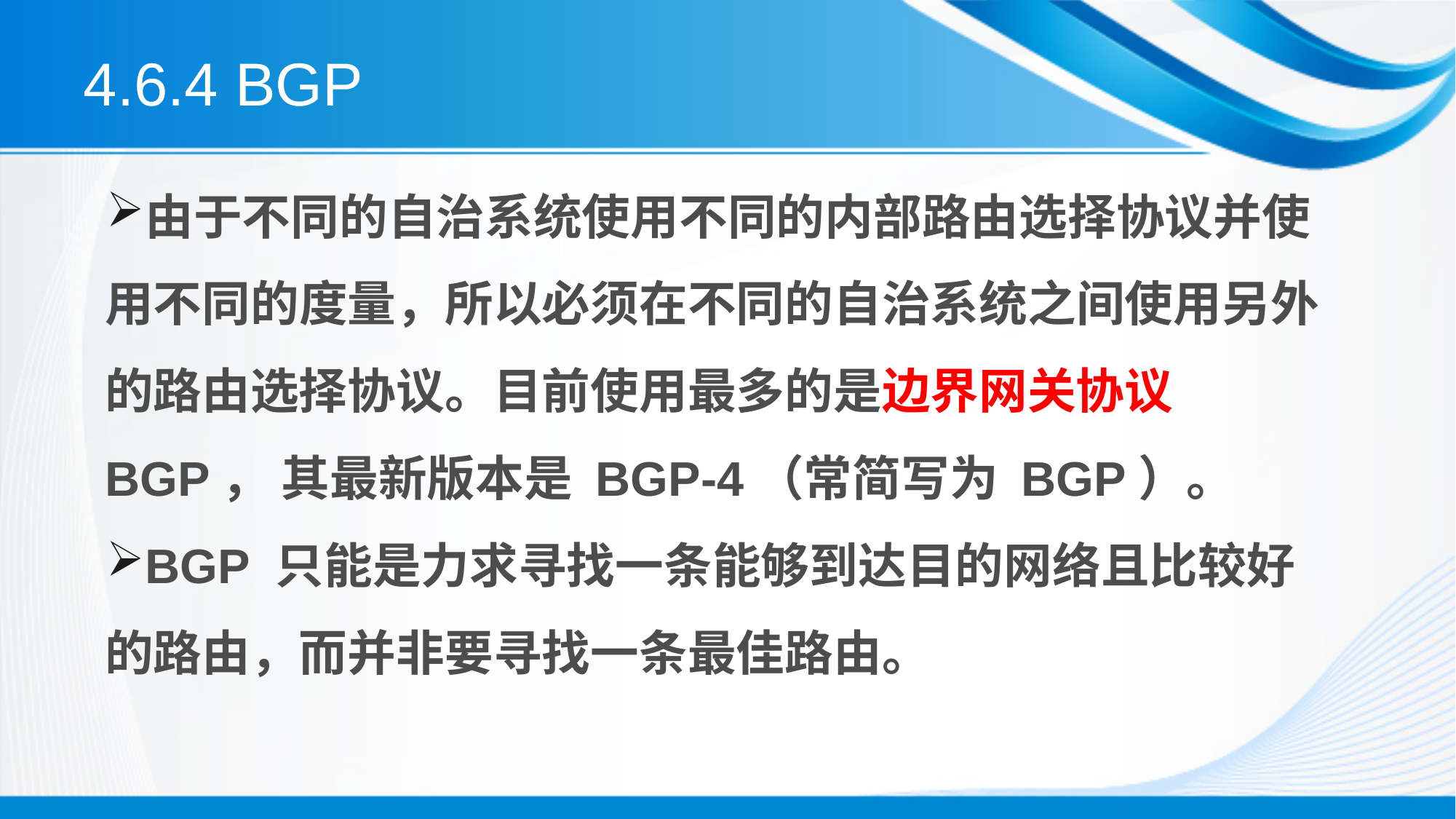

# 4.6.4 BGP
由于不同的自治系统使用不同的内部路由选择协议并使用不同的度量，所以必须在不同的自治系统之间使用另外的路由选择协议。目前使用最多的是边界网关协议 BGP， 其最新版本是 BGP-4（常简写为 BGP）。
BGP 只能是力求寻找一条能够到达目的网络且比较好的路由，而并非要寻找一条最佳路由。